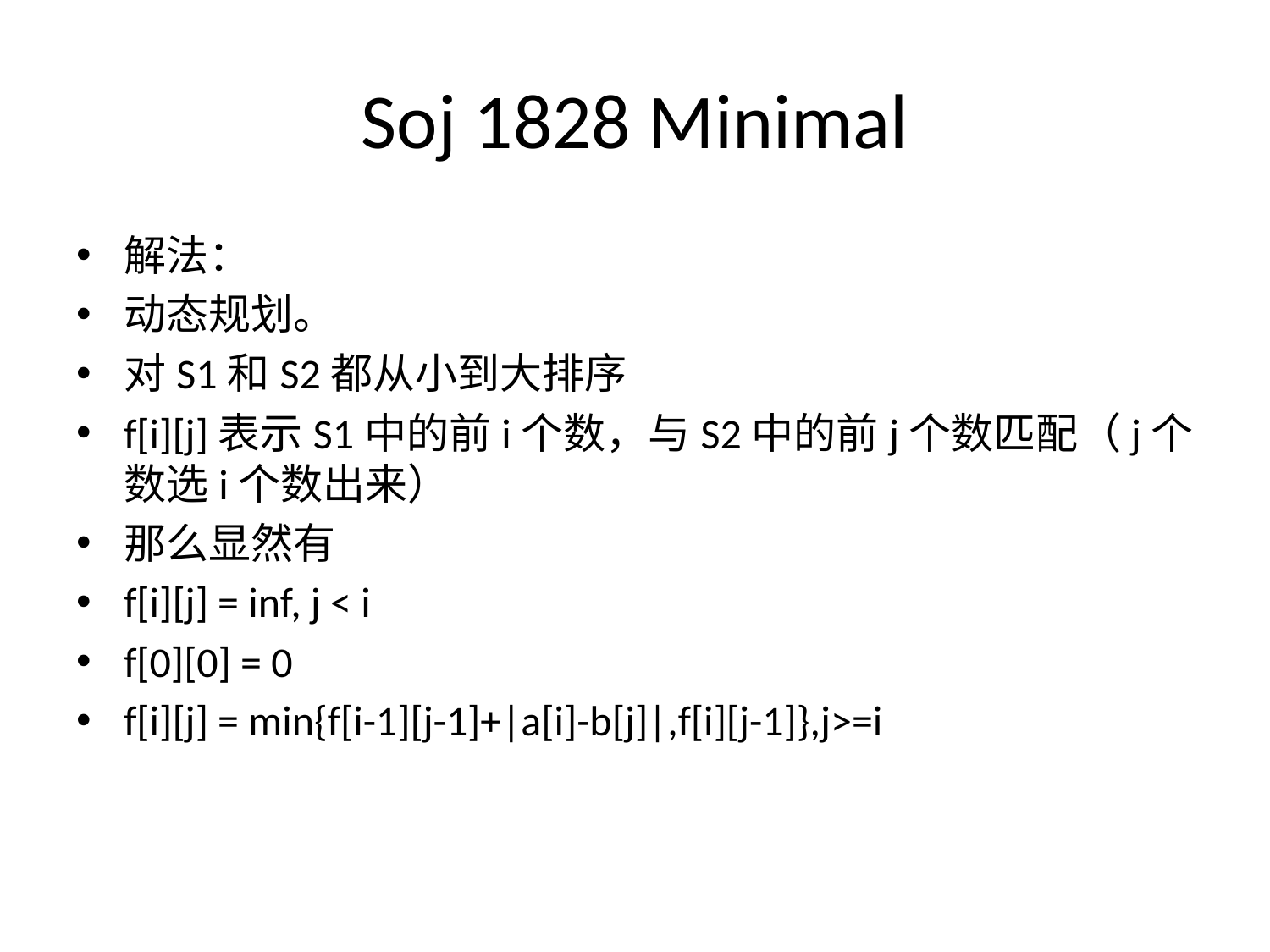

# Soj 1828 Minimal
解法：
动态规划。
对S1和S2都从小到大排序
f[i][j]表示S1中的前i个数，与S2中的前j个数匹配（j个数选i个数出来）
那么显然有
f[i][j] = inf, j < i
f[0][0] = 0
f[i][j] = min{f[i-1][j-1]+|a[i]-b[j]|,f[i][j-1]},j>=i